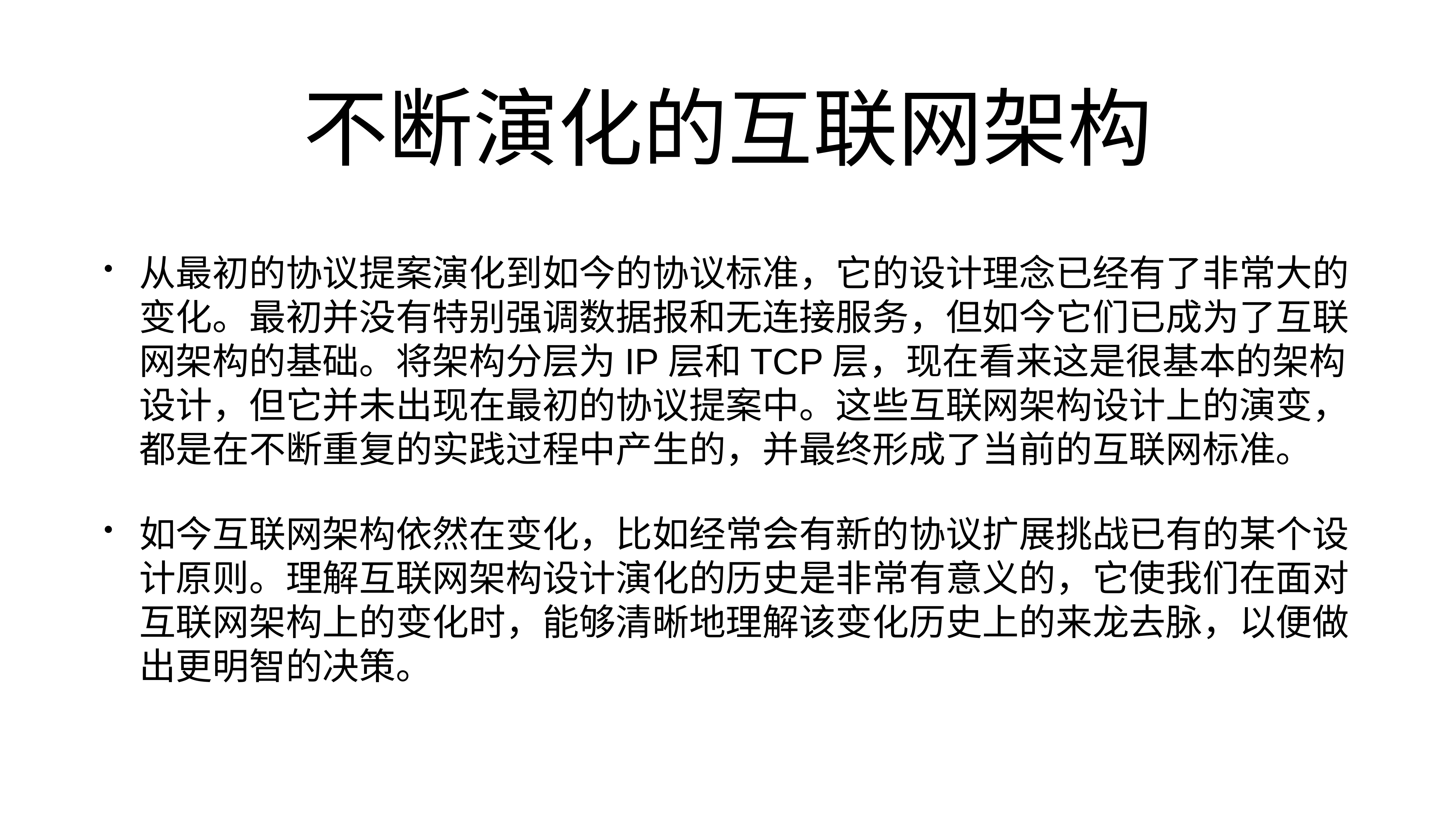

# 不断演化的互联网架构
从最初的协议提案演化到如今的协议标准，它的设计理念已经有了非常大的变化。最初并没有特别强调数据报和无连接服务，但如今它们已成为了互联网架构的基础。将架构分层为IP层和TCP层，现在看来这是很基本的架构设计，但它并未出现在最初的协议提案中。这些互联网架构设计上的演变，都是在不断重复的实践过程中产生的，并最终形成了当前的互联网标准。
如今互联网架构依然在变化，比如经常会有新的协议扩展挑战已有的某个设计原则。理解互联网架构设计演化的历史是非常有意义的，它使我们在面对互联网架构上的变化时，能够清晰地理解该变化历史上的来龙去脉，以便做出更明智的决策。